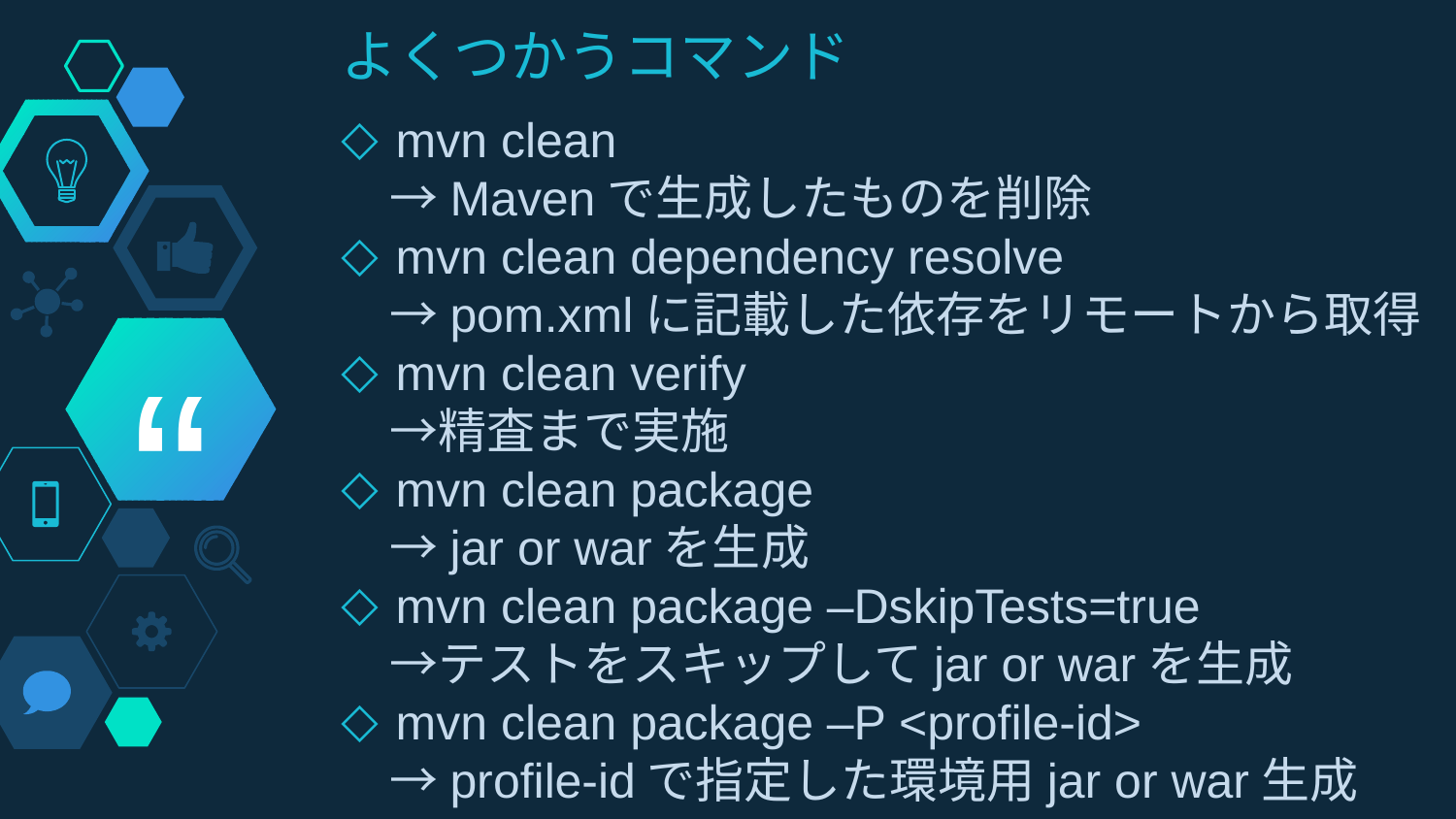

よくつかうコマンド
mvn clean
　→Mavenで生成したものを削除
mvn clean dependency resolve
　→pom.xmlに記載した依存をリモートから取得
mvn clean verify
　→精査まで実施
mvn clean package
　→jar or warを生成
mvn clean package –DskipTests=true
　→テストをスキップしてjar or warを生成
mvn clean package –P <profile-id>
　→profile-idで指定した環境用jar or war生成